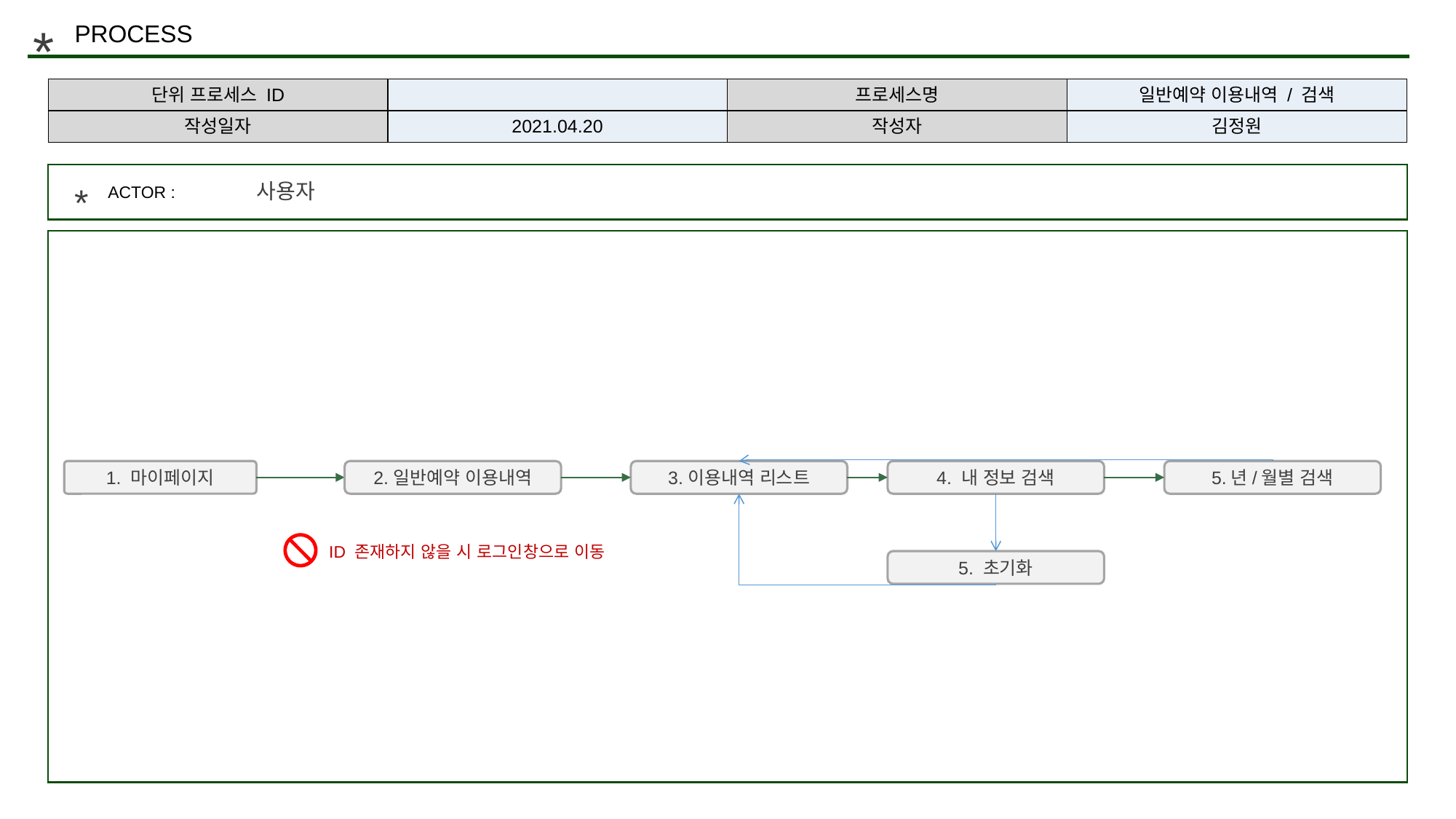

*
PROCESS
| 단위 프로세스 ID |  | 프로세스명 | 일반예약 이용내역 / 검색 |
| --- | --- | --- | --- |
| 작성일자 | 2021.04.20 | 작성자 | 김정원 |

사용자
*
ACTOR :

1. 마이페이지
2.일반예약 이용내역
3.이용내역 리스트
4. 내 정보 검색
5.년/월별 검색

ID 존재하지 않을 시 로그인창으로 이동
5. 초기화